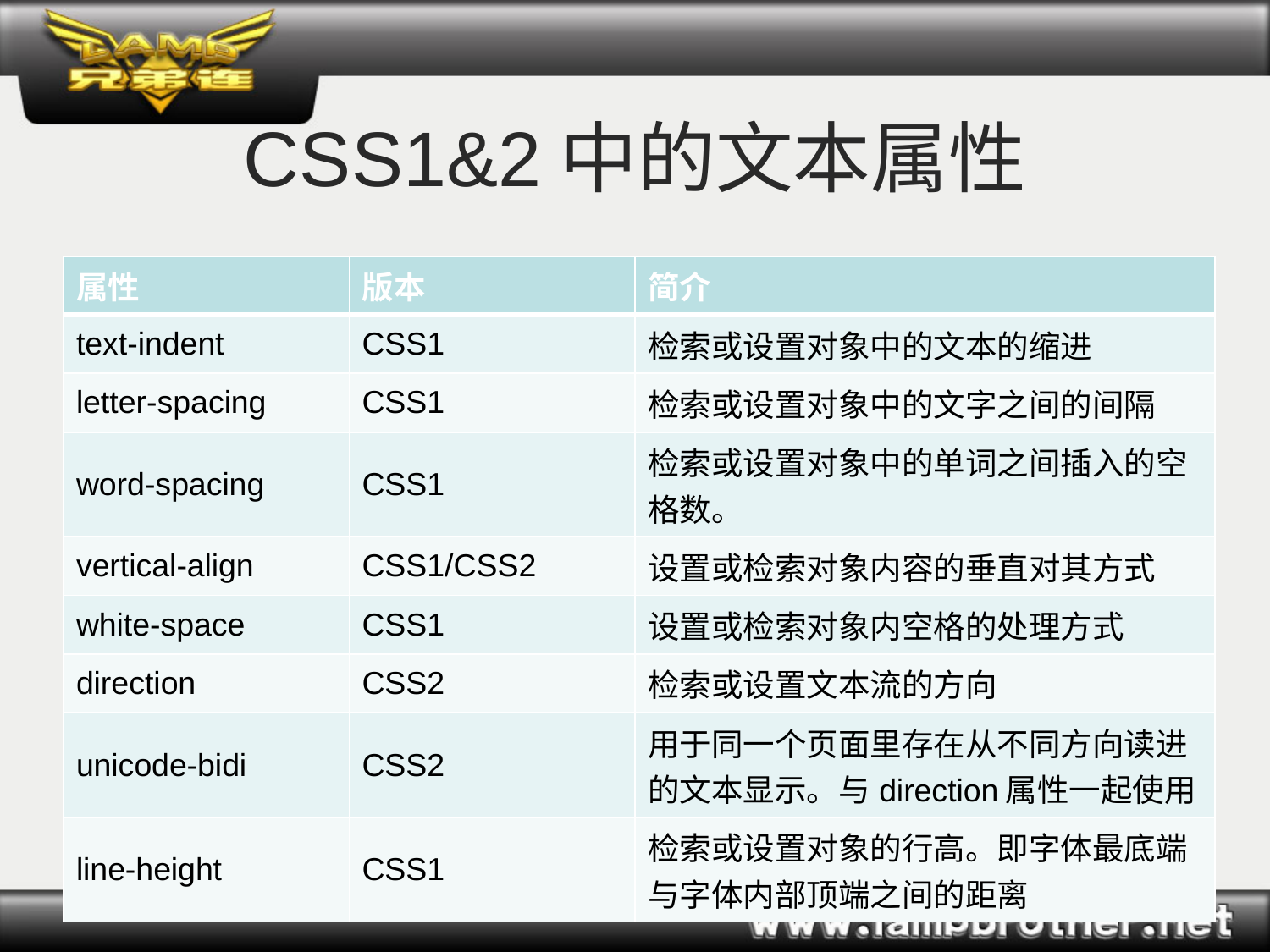

# CSS1&2中的文本属性
| 属性 | 版本 | 简介 |
| --- | --- | --- |
| text-indent | CSS1 | 检索或设置对象中的文本的缩进 |
| letter-spacing | CSS1 | 检索或设置对象中的文字之间的间隔 |
| word-spacing | CSS1 | 检索或设置对象中的单词之间插入的空格数。 |
| vertical-align | CSS1/CSS2 | 设置或检索对象内容的垂直对其方式 |
| white-space | CSS1 | 设置或检索对象内空格的处理方式 |
| direction | CSS2 | 检索或设置文本流的方向 |
| unicode-bidi | CSS2 | 用于同一个页面里存在从不同方向读进的文本显示。与direction属性一起使用 |
| line-height | CSS1 | 检索或设置对象的行高。即字体最底端与字体内部顶端之间的距离 |